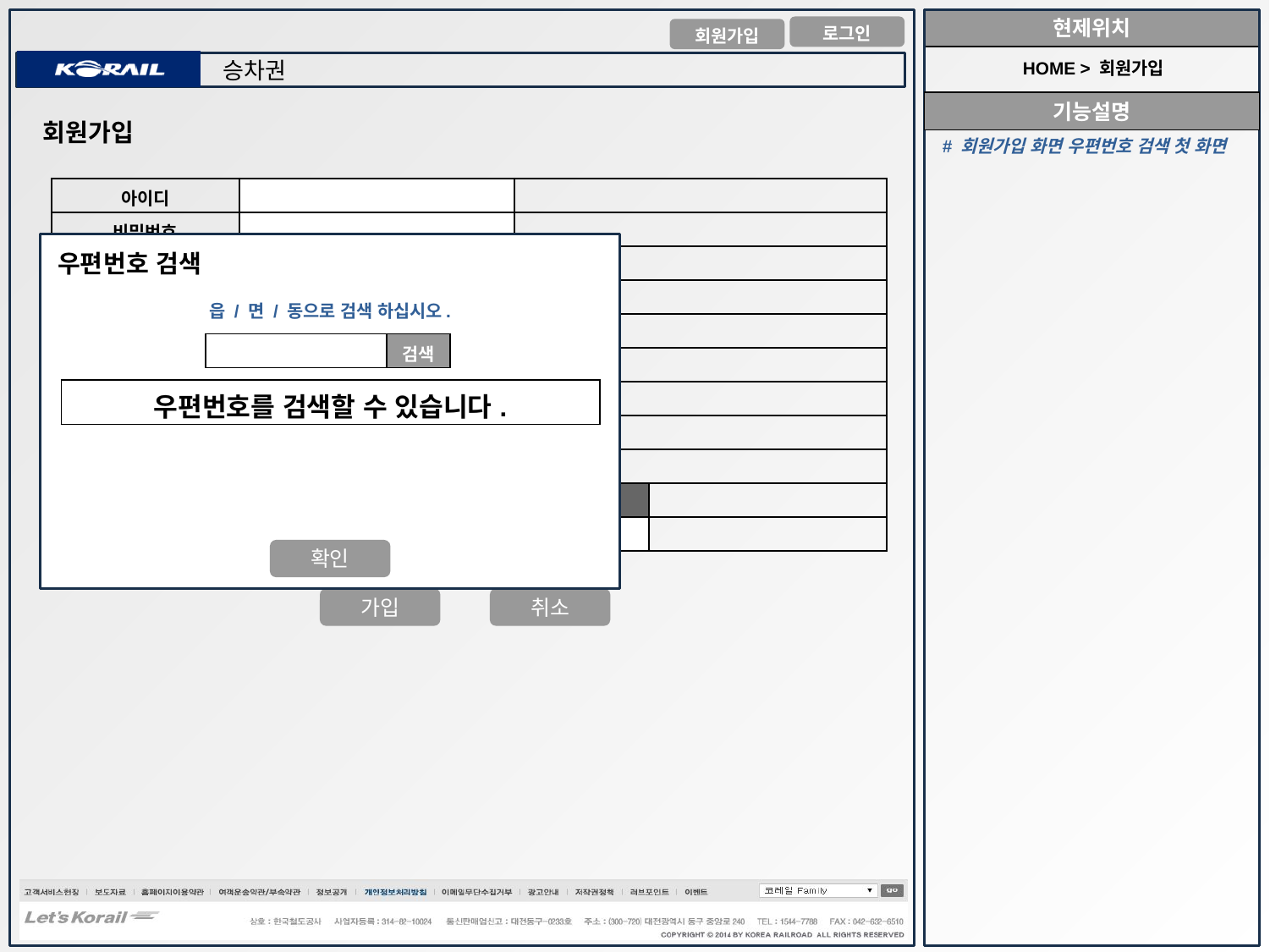

HOME > 회원가입
회원가입
# 회원가입 화면 우편번호 검색 첫 화면
| 아이디 |  |  |  |  |
| --- | --- | --- | --- | --- |
| 비밀번호 |  |  |  |  |
| 비밀번호 확인 |  |  |  |  |
| 성명 |  |  |  |  |
| 성별 | 남 ▼ |  |  |  |
| 전화번호 | - - |  |  |  |
| 휴대전화번호 | - - |  |  |  |
| 이메일 | @ |  |  |  |
| 주소 | - |  |  |  |
|  |  |  |  |  |
|  |  |  |  |  |

우편번호 검색
읍 / 면 / 동으로 검색 하십시오.
|  | 검색 |
| --- | --- |

| 우편번호를 검색할 수 있습니다. |
| --- |

우편번호 검색
확인
가입
취소